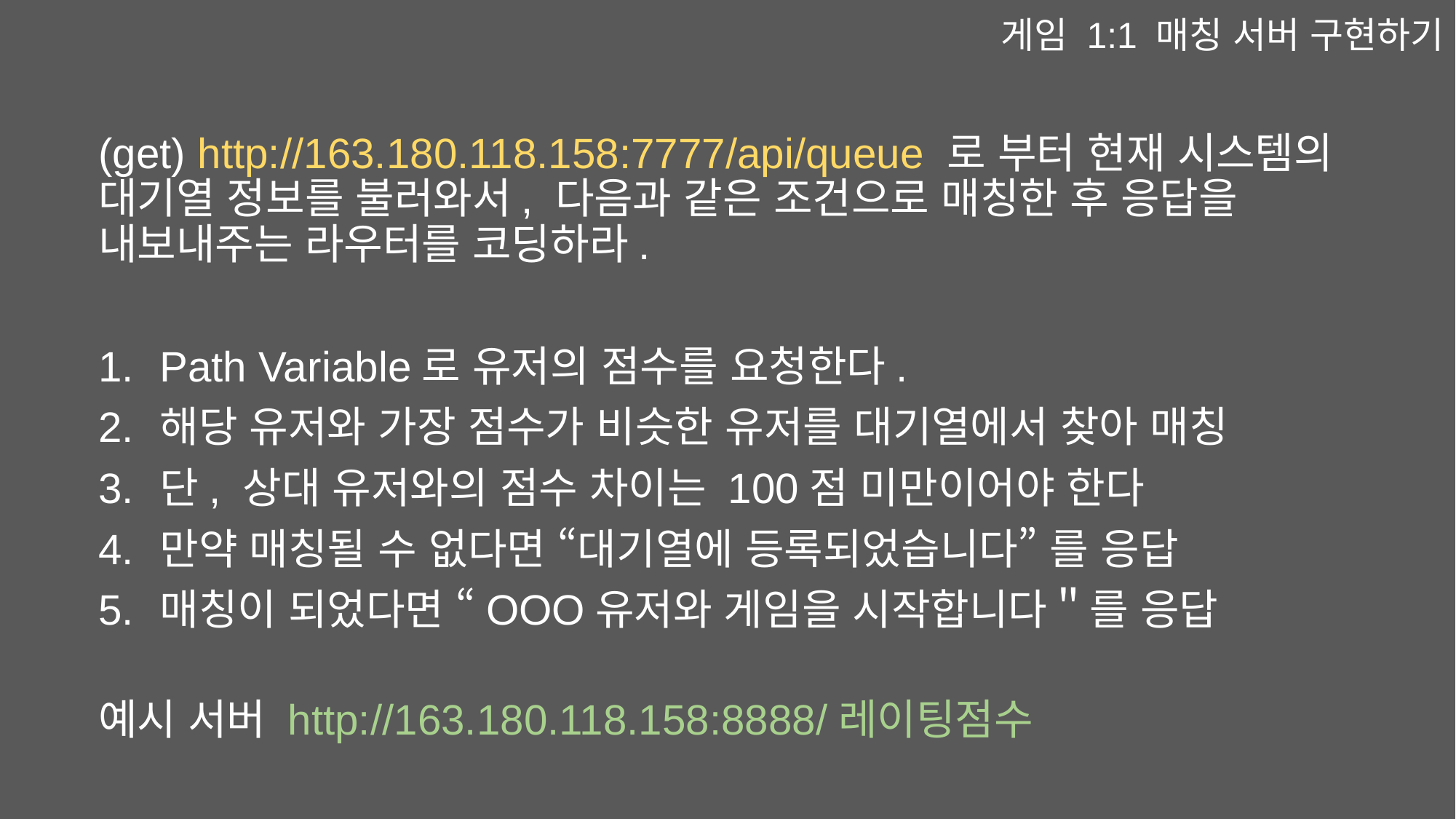

게임 1:1 매칭 서버 구현하기
(get) http://163.180.118.158:7777/api/queue 로 부터 현재 시스템의 대기열 정보를 불러와서, 다음과 같은 조건으로 매칭한 후 응답을 내보내주는 라우터를 코딩하라.

Path Variable로 유저의 점수를 요청한다.
해당 유저와 가장 점수가 비슷한 유저를 대기열에서 찾아 매칭
단, 상대 유저와의 점수 차이는 100점 미만이어야 한다
만약 매칭될 수 없다면 “대기열에 등록되었습니다” 를 응답
매칭이 되었다면 “OOO유저와 게임을 시작합니다＂를 응답
예시 서버 http://163.180.118.158:8888/레이팅점수